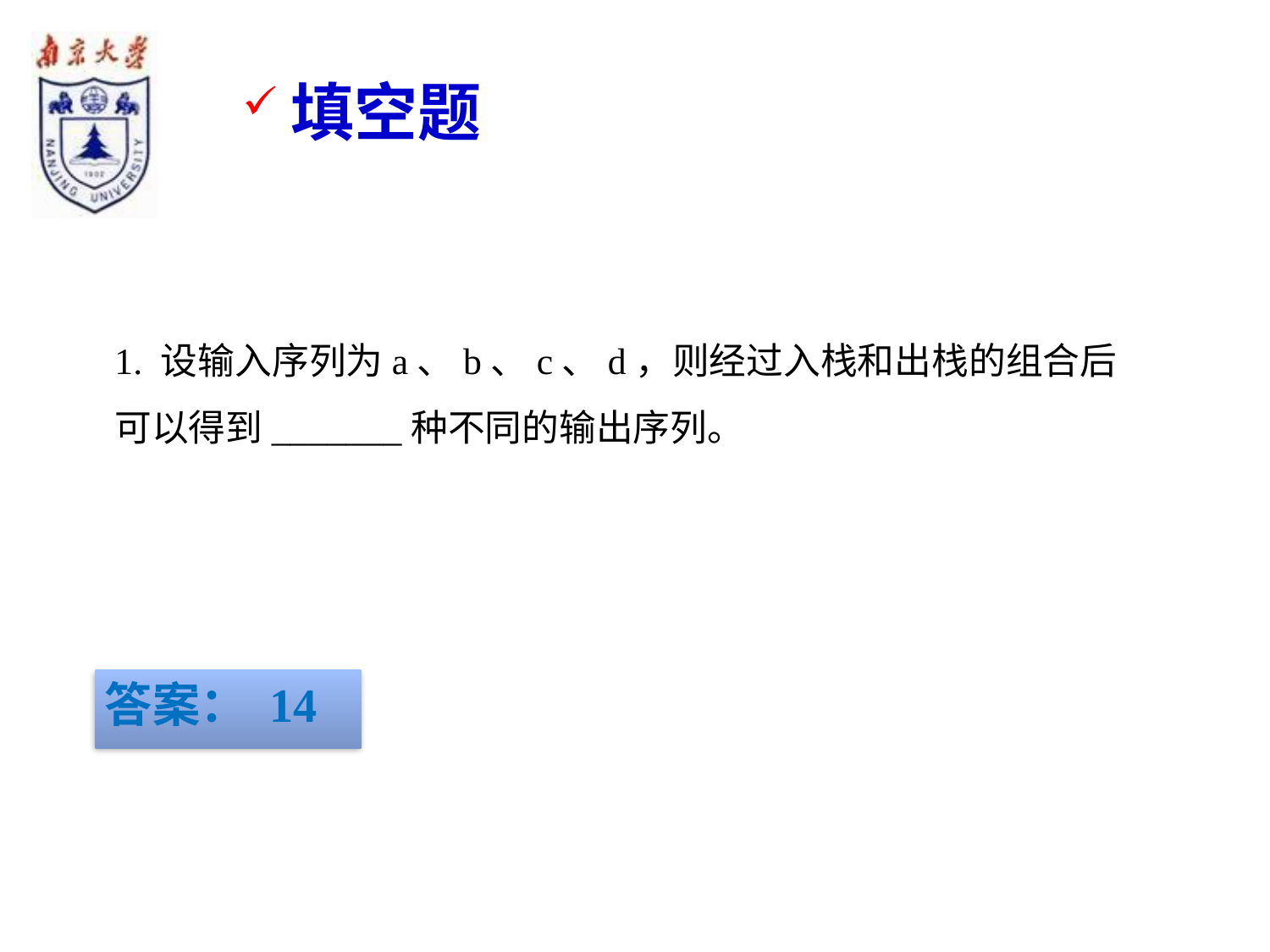

填空题
1. 设输入序列为a、b、c、d，则经过入栈和出栈的组合后可以得到_______种不同的输出序列。
答案： 14